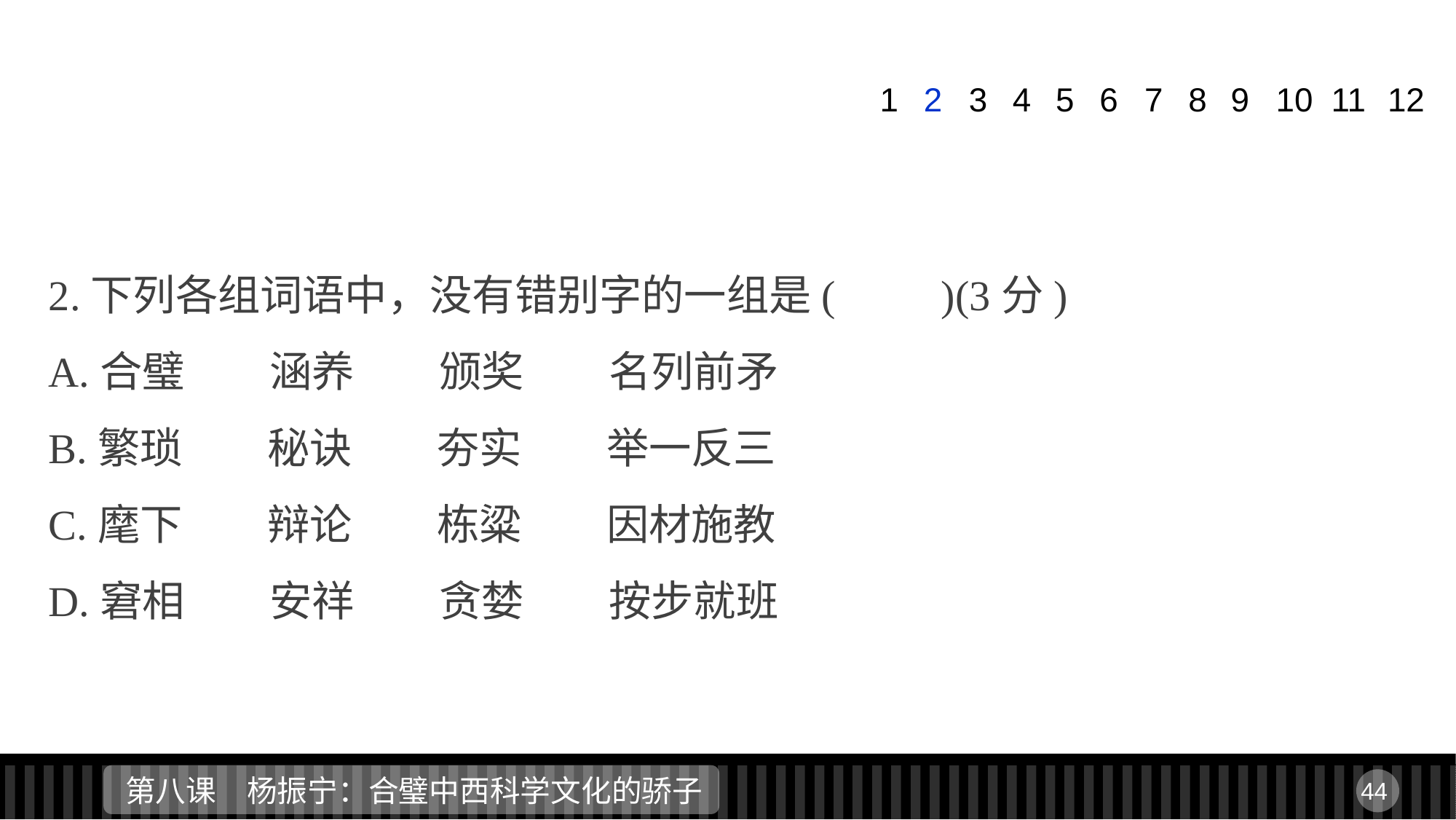

1
2
3
4
5
6
7
8
9
11
12
10
2.下列各组词语中，没有错别字的一组是(　　)(3分)
A.合璧　　涵养　　颁奖　　名列前矛
B.繁琐　　秘诀　　夯实　　举一反三
C.麾下　　辩论　　栋粱　　因材施教
D.窘相　　安祥　　贪婪　　按步就班